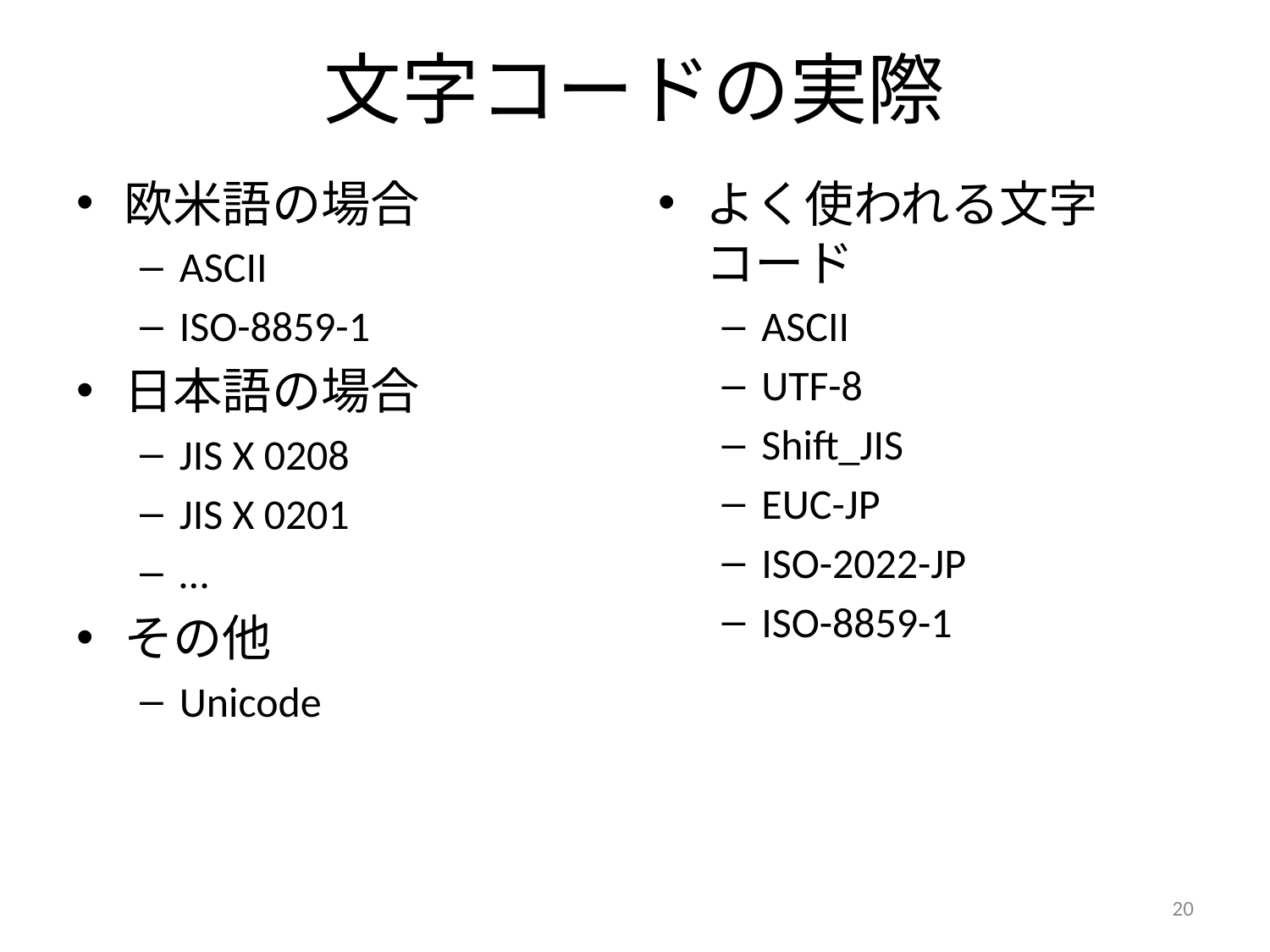

# 文字コードの実際
欧米語の場合
ASCII
ISO-8859-1
日本語の場合
JIS X 0208
JIS X 0201
…
その他
Unicode
よく使われる文字コード
ASCII
UTF-8
Shift_JIS
EUC-JP
ISO-2022-JP
ISO-8859-1
20